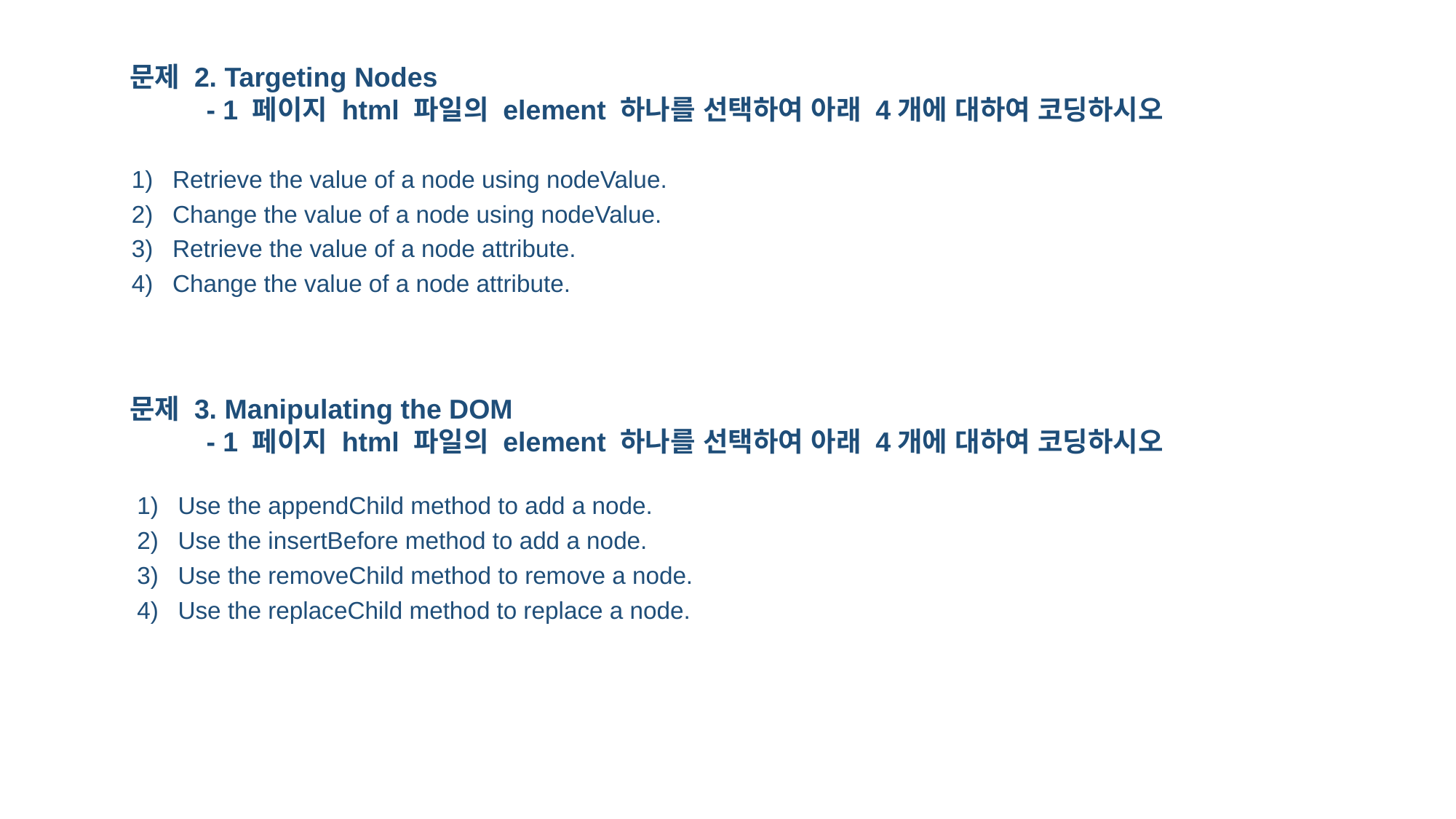

문제 2. Targeting Nodes
          - 1 페이지 html 파일의 element 하나를 선택하여 아래 4개에 대하여 코딩하시오
Retrieve the value of a node using nodeValue.
Change the value of a node using nodeValue.
Retrieve the value of a node attribute.
Change the value of a node attribute.
문제 3. Manipulating the DOM
          - 1 페이지 html 파일의 element 하나를 선택하여 아래 4개에 대하여 코딩하시오
Use the appendChild method to add a node.
Use the insertBefore method to add a node.
Use the removeChild method to remove a node.
Use the replaceChild method to replace a node.